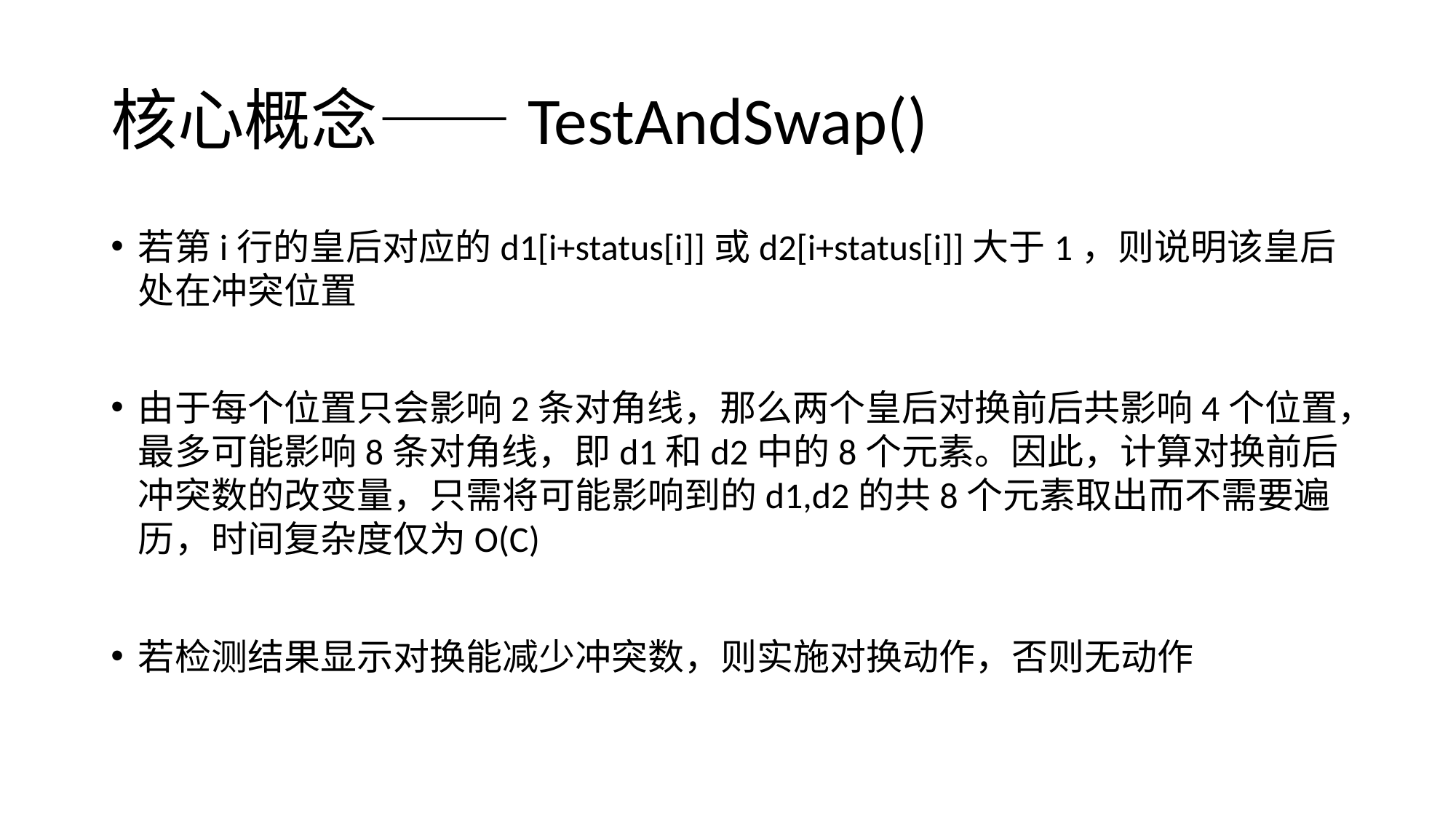

# 核心概念——TestAndSwap()
若第i行的皇后对应的d1[i+status[i]]或d2[i+status[i]]大于1，则说明该皇后处在冲突位置

由于每个位置只会影响2条对角线，那么两个皇后对换前后共影响4个位置，最多可能影响8条对角线，即d1和d2中的8个元素。因此，计算对换前后冲突数的改变量，只需将可能影响到的d1,d2的共8个元素取出而不需要遍历，时间复杂度仅为O(C)

若检测结果显示对换能减少冲突数，则实施对换动作，否则无动作